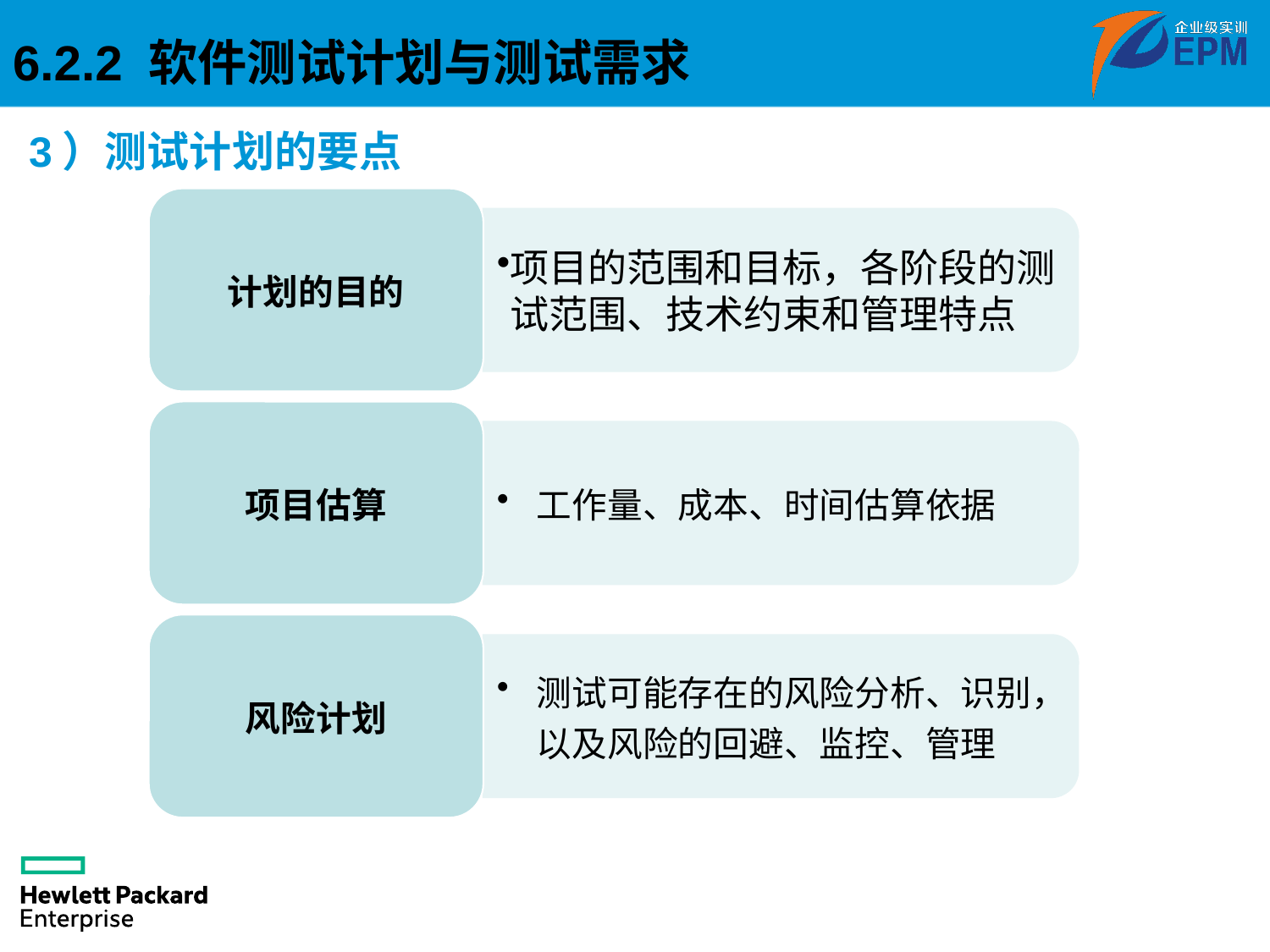

6.2.2 软件测试计划与测试需求
3）测试计划的要点

计划的目的
项目的范围和目标，各阶段的测试范围、技术约束和管理特点
项目估算
工作量、成本、时间估算依据
风险计划
测试可能存在的风险分析、识别，以及风险的回避、监控、管理